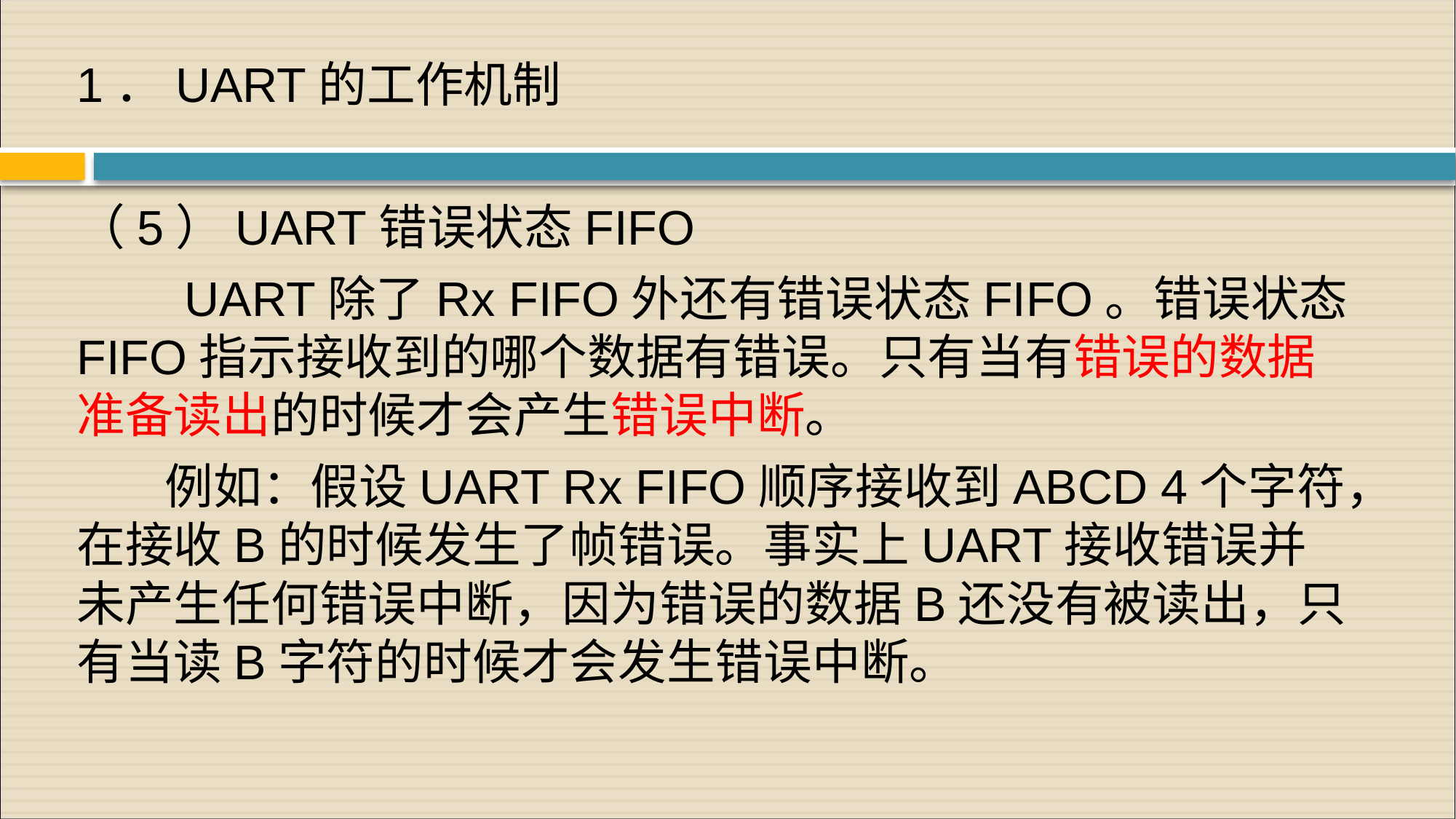

1．UART的工作机制

（5）UART错误状态FIFO
        UART除了Rx FIFO外还有错误状态FIFO。错误状态FIFO指示接收到的哪个数据有错误。只有当有错误的数据准备读出的时候才会产生错误中断。
       例如：假设UART Rx FIFO顺序接收到ABCD 4个字符，在接收B的时候发生了帧错误。事实上UART接收错误并未产生任何错误中断，因为错误的数据B还没有被读出，只有当读B字符的时候才会发生错误中断。